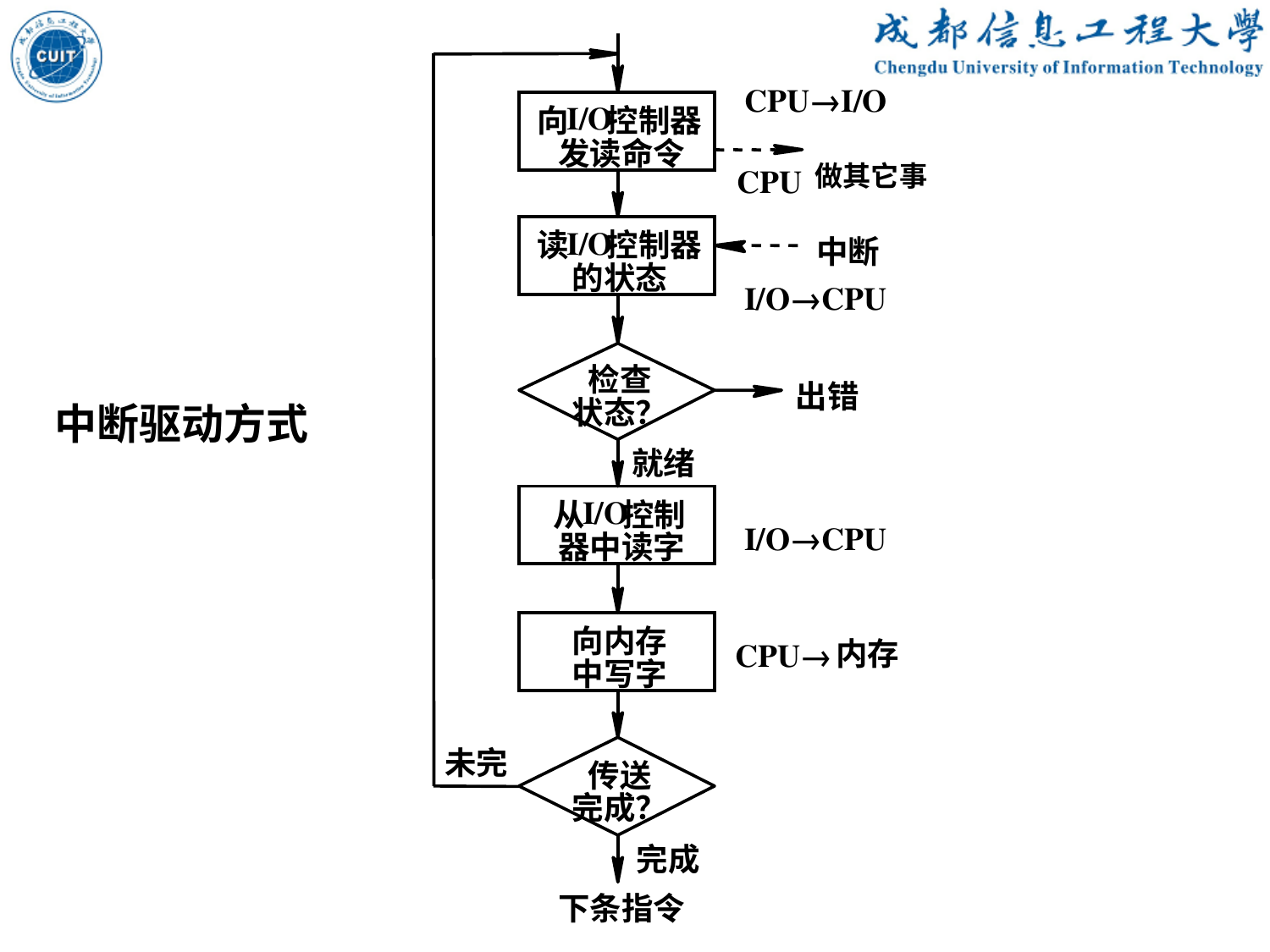

CPU→I/O

I/O
向
控制器
发读命令

做其它事
CPU

I/O
读
控制器
中断

的状态
I/O→CPU

检查
出错

中断驱动方式
状态？

就绪

I/O
从
控制
I/O→CPU
器中读字

向内存
内存
CPU→
中写字

未完
传送

完成？

完成

下条指令